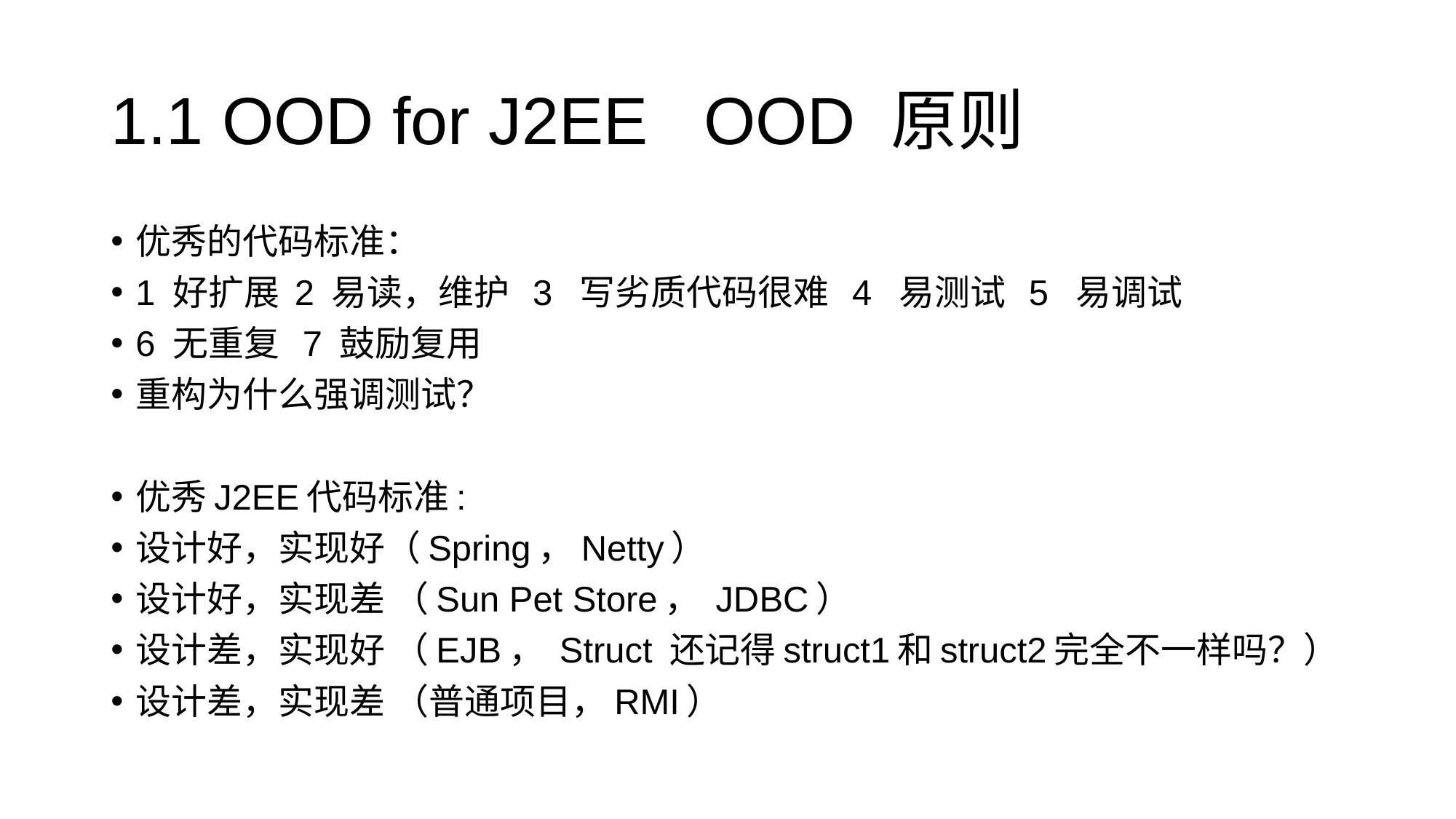

# 1.1 OOD for J2EE   OOD 原则
优秀的代码标准：
1 好扩展 2 易读，维护  3  写劣质代码很难  4  易测试  5  易调试
6 无重复  7 鼓励复用
重构为什么强调测试？

优秀J2EE代码标准:
设计好，实现好（Spring，Netty）
设计好，实现差 （Sun Pet Store， JDBC）
设计差，实现好 （EJB， Struct 还记得struct1和struct2完全不一样吗？）
设计差，实现差 （普通项目，RMI）